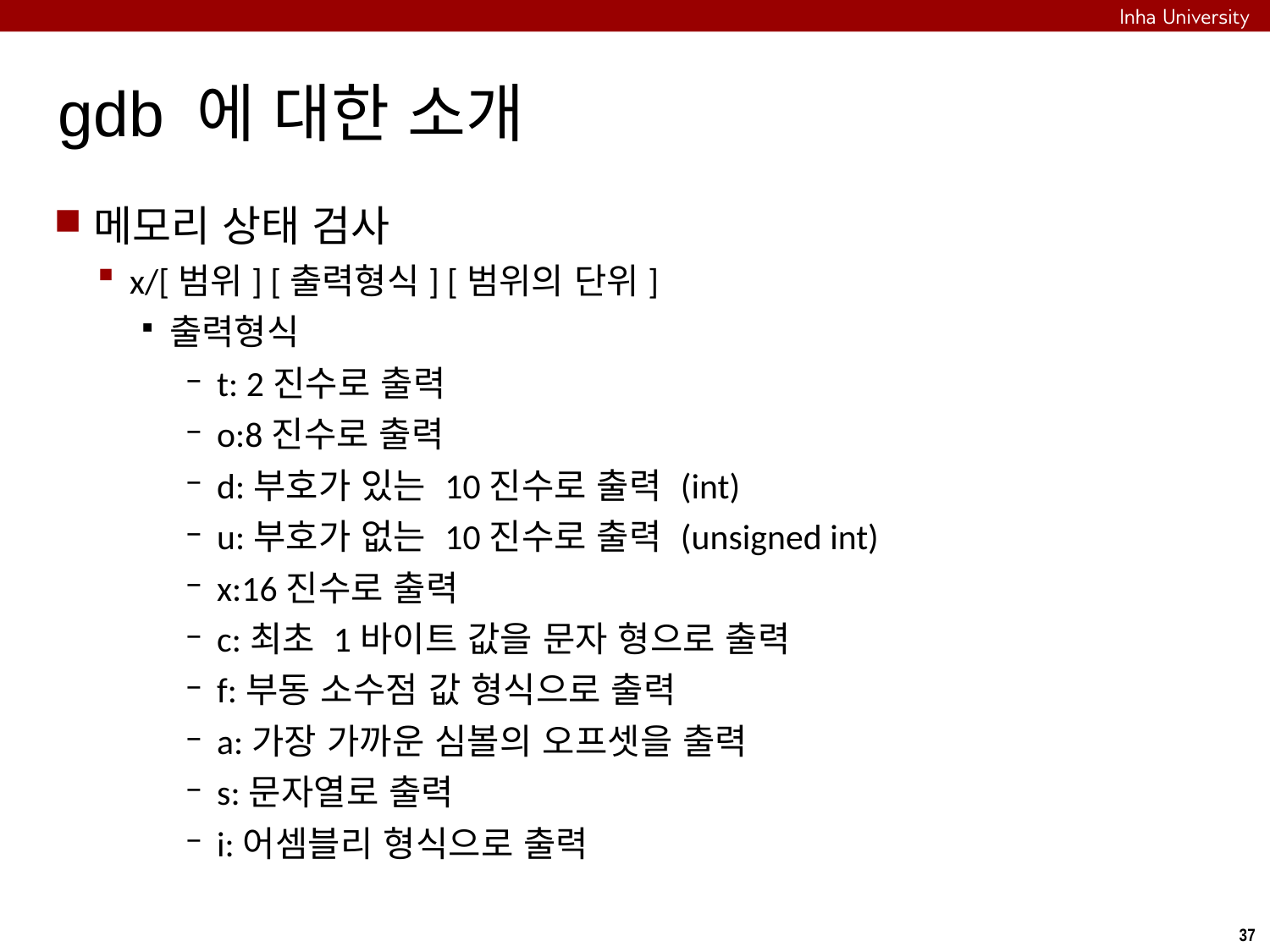

Inha University
# gdb 에 대한 소개
메모리 상태 검사
x/[범위] [출력형식] [범위의 단위]
출력형식
t: 2진수로 출력
o:8진수로 출력
d:부호가 있는 10진수로 출력 (int)
u:부호가 없는 10진수로 출력 (unsigned int)
x:16진수로 출력
c:최초 1바이트 값을 문자 형으로 출력
f:부동 소수점 값 형식으로 출력
a:가장 가까운 심볼의 오프셋을 출력
s:문자열로 출력
i:어셈블리 형식으로 출력